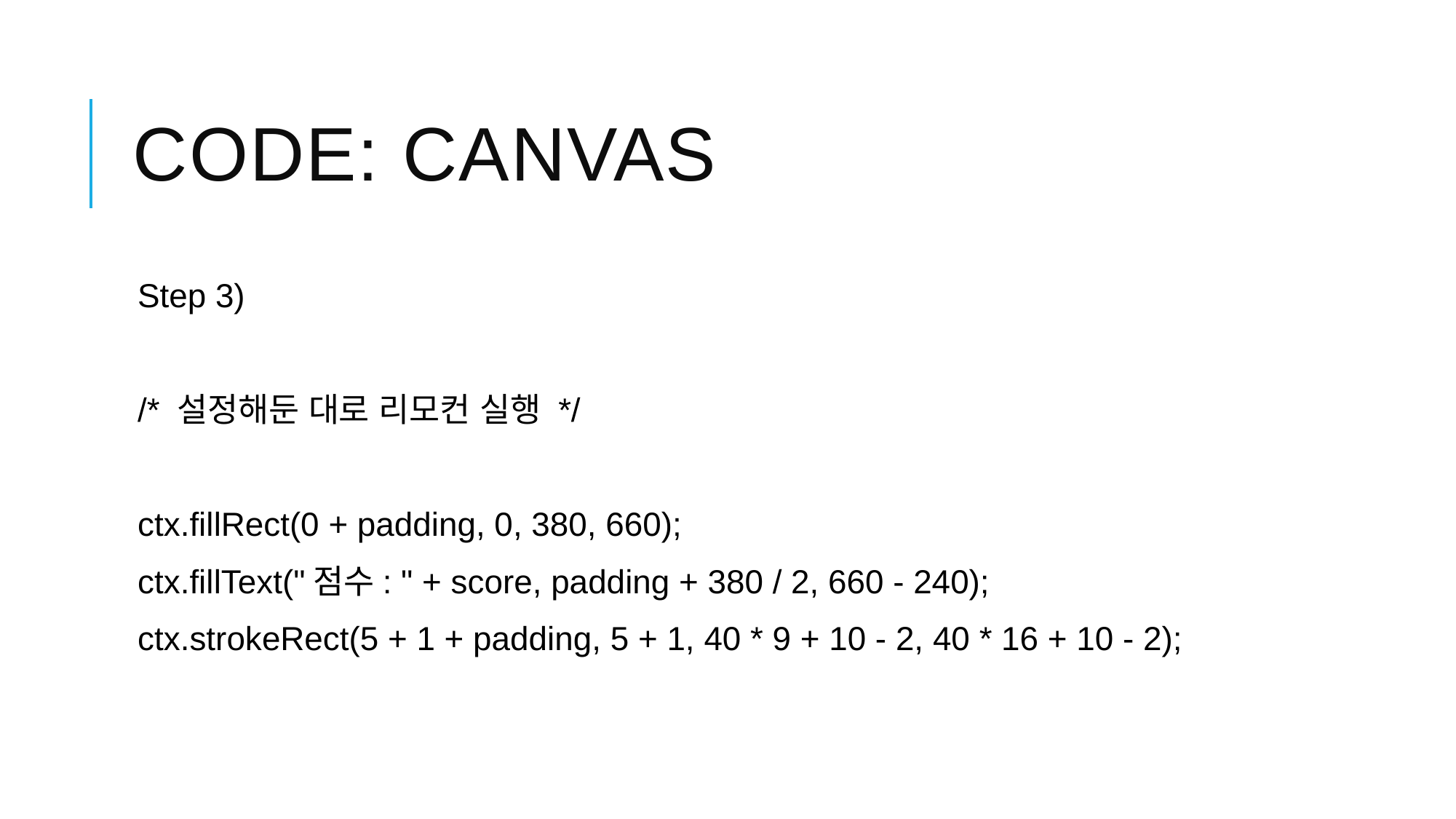

# Code: Canvas
Step 3)

/* 설정해둔 대로 리모컨 실행 */

ctx.fillRect(0 + padding, 0, 380, 660);
ctx.fillText("점수: " + score, padding + 380 / 2, 660 - 240);
ctx.strokeRect(5 + 1 + padding, 5 + 1, 40 * 9 + 10 - 2, 40 * 16 + 10 - 2);